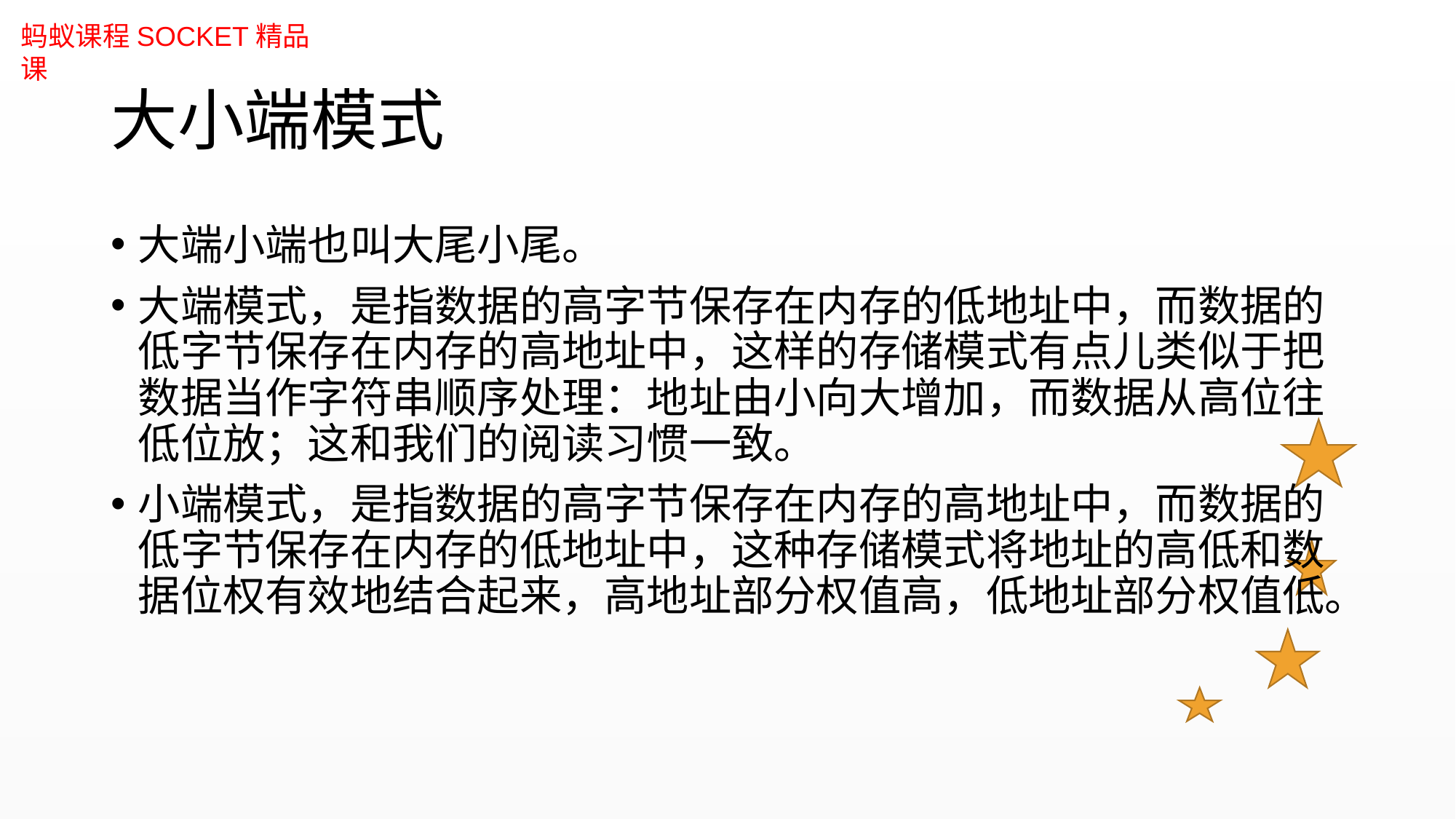

# 大小端模式
大端小端也叫大尾小尾。
大端模式，是指数据的高字节保存在内存的低地址中，而数据的低字节保存在内存的高地址中，这样的存储模式有点儿类似于把数据当作字符串顺序处理：地址由小向大增加，而数据从高位往低位放；这和我们的阅读习惯一致。
小端模式，是指数据的高字节保存在内存的高地址中，而数据的低字节保存在内存的低地址中，这种存储模式将地址的高低和数据位权有效地结合起来，高地址部分权值高，低地址部分权值低。